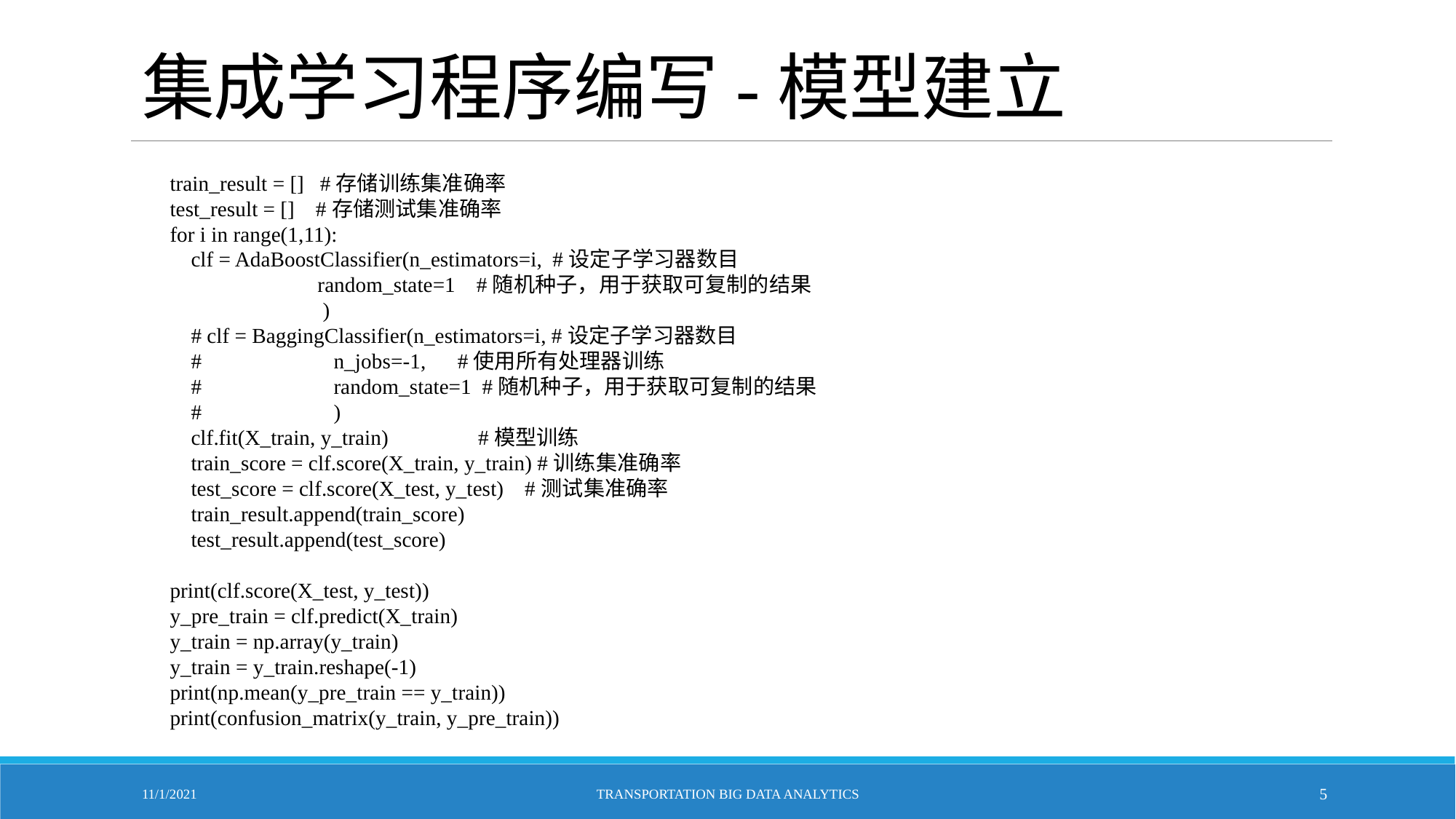

# 集成学习程序编写-模型建立
train_result = []   #存储训练集准确率
test_result = []    #存储测试集准确率
for i in range(1,11):
    clf = AdaBoostClassifier(n_estimators=i,  #设定子学习器数目
                            random_state=1    #随机种子，用于获取可复制的结果
                             )
    # clf = BaggingClassifier(n_estimators=i, #设定子学习器数目
    #                         n_jobs=-1,      #使用所有处理器训练
    #                         random_state=1  #随机种子，用于获取可复制的结果
    #                         )
    clf.fit(X_train, y_train)                 #模型训练
    train_score = clf.score(X_train, y_train) #训练集准确率
    test_score = clf.score(X_test, y_test)    #测试集准确率
    train_result.append(train_score)
    test_result.append(test_score)

print(clf.score(X_test, y_test))
y_pre_train = clf.predict(X_train)
y_train = np.array(y_train)
y_train = y_train.reshape(-1)
print(np.mean(y_pre_train == y_train))
print(confusion_matrix(y_train, y_pre_train))
11/1/2021
Transportation Big Data Analytics
5